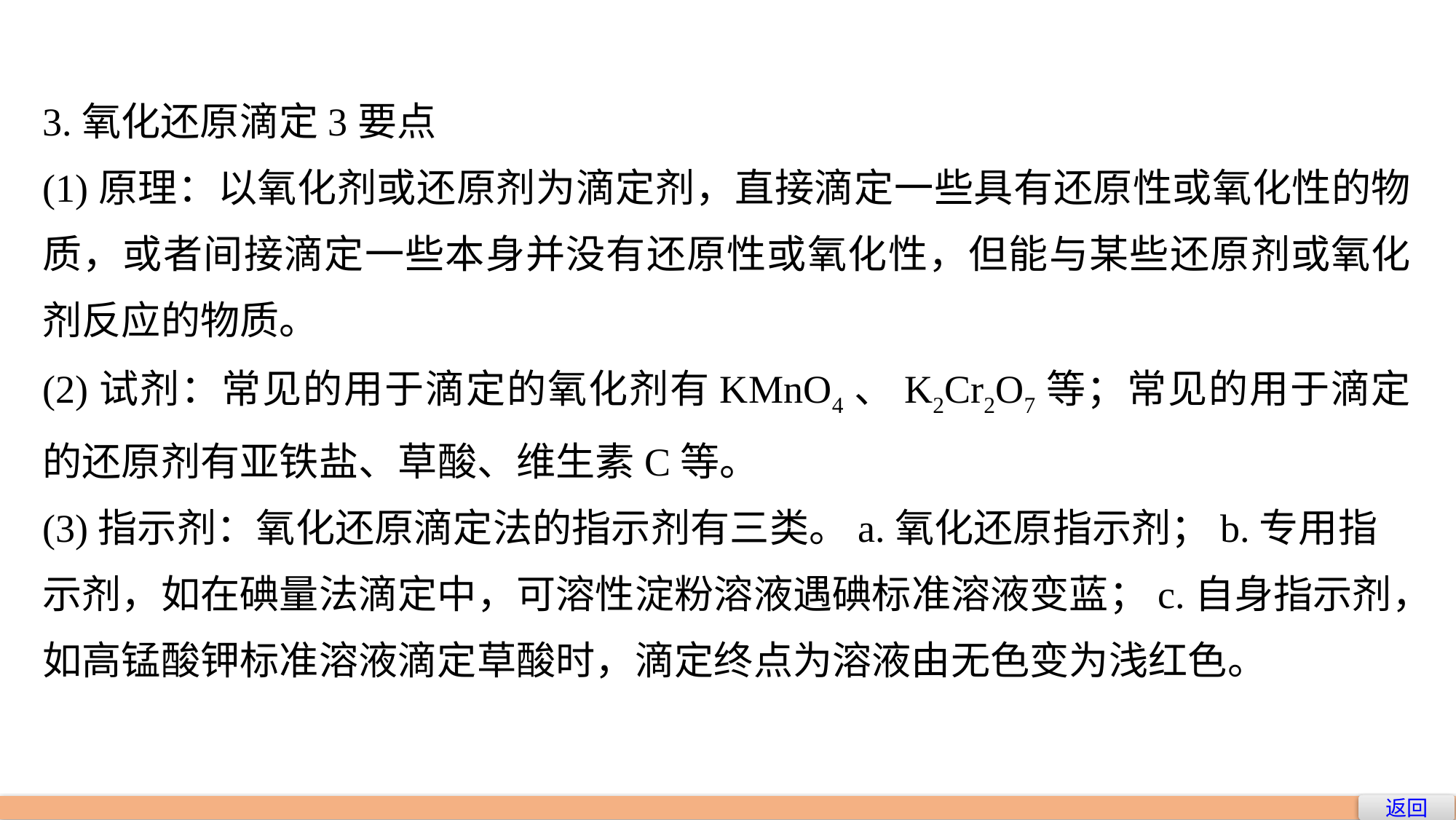

3.氧化还原滴定3要点
(1)原理：以氧化剂或还原剂为滴定剂，直接滴定一些具有还原性或氧化性的物质，或者间接滴定一些本身并没有还原性或氧化性，但能与某些还原剂或氧化剂反应的物质。
(2)试剂：常见的用于滴定的氧化剂有KMnO4、K2Cr2O7等；常见的用于滴定的还原剂有亚铁盐、草酸、维生素C等。
(3)指示剂：氧化还原滴定法的指示剂有三类。a.氧化还原指示剂；b.专用指示剂，如在碘量法滴定中，可溶性淀粉溶液遇碘标准溶液变蓝；c.自身指示剂，如高锰酸钾标准溶液滴定草酸时，滴定终点为溶液由无色变为浅红色。
返回